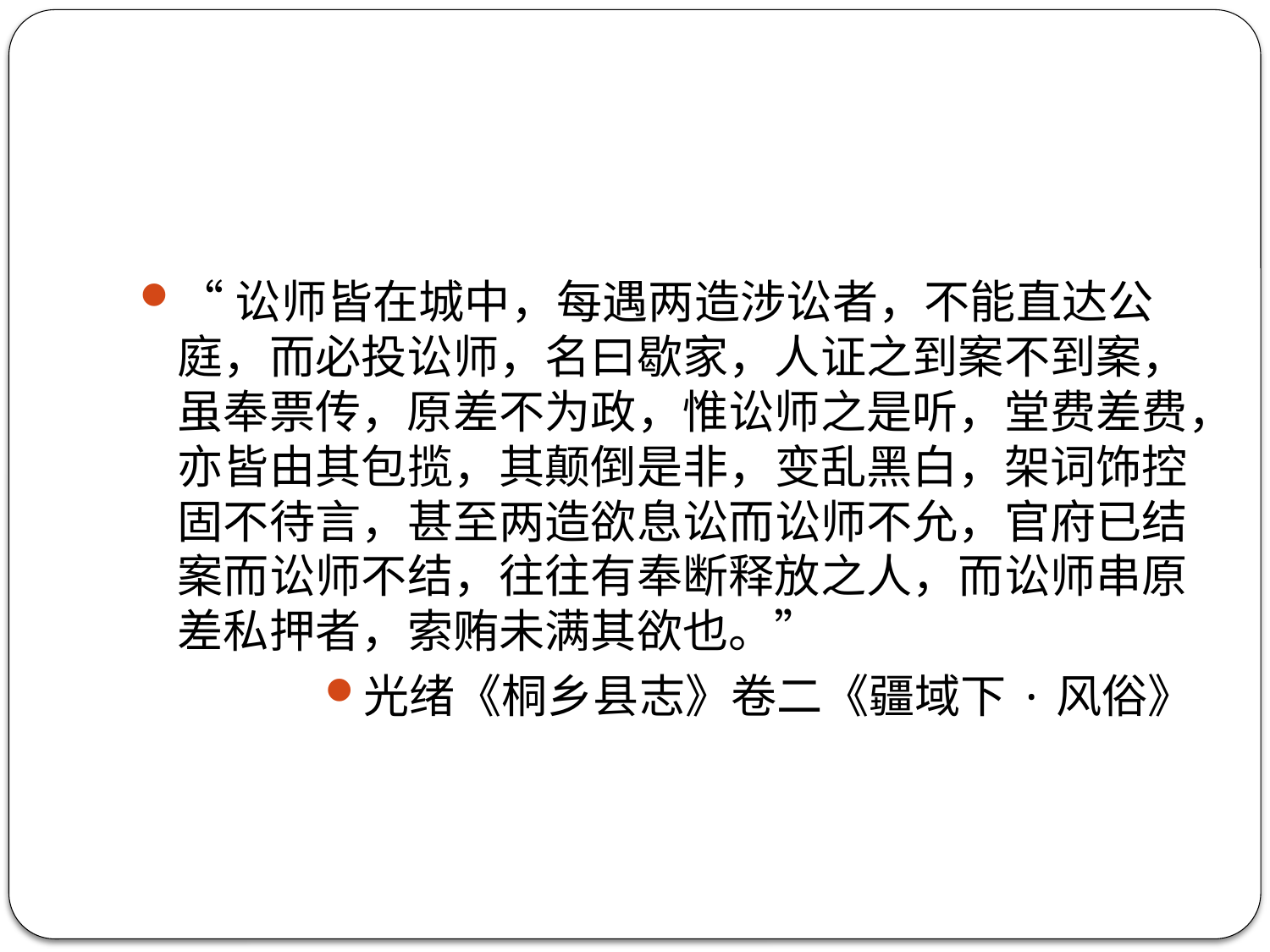

#

“讼师皆在城中，每遇两造涉讼者，不能直达公庭，而必投讼师，名曰歇家，人证之到案不到案，虽奉票传，原差不为政，惟讼师之是听，堂费差费，亦皆由其包揽，其颠倒是非，变乱黑白，架词饰控固不待言，甚至两造欲息讼而讼师不允，官府已结案而讼师不结，往往有奉断释放之人，而讼师串原差私押者，索贿未满其欲也。”
光绪《桐乡县志》卷二《疆域下·风俗》